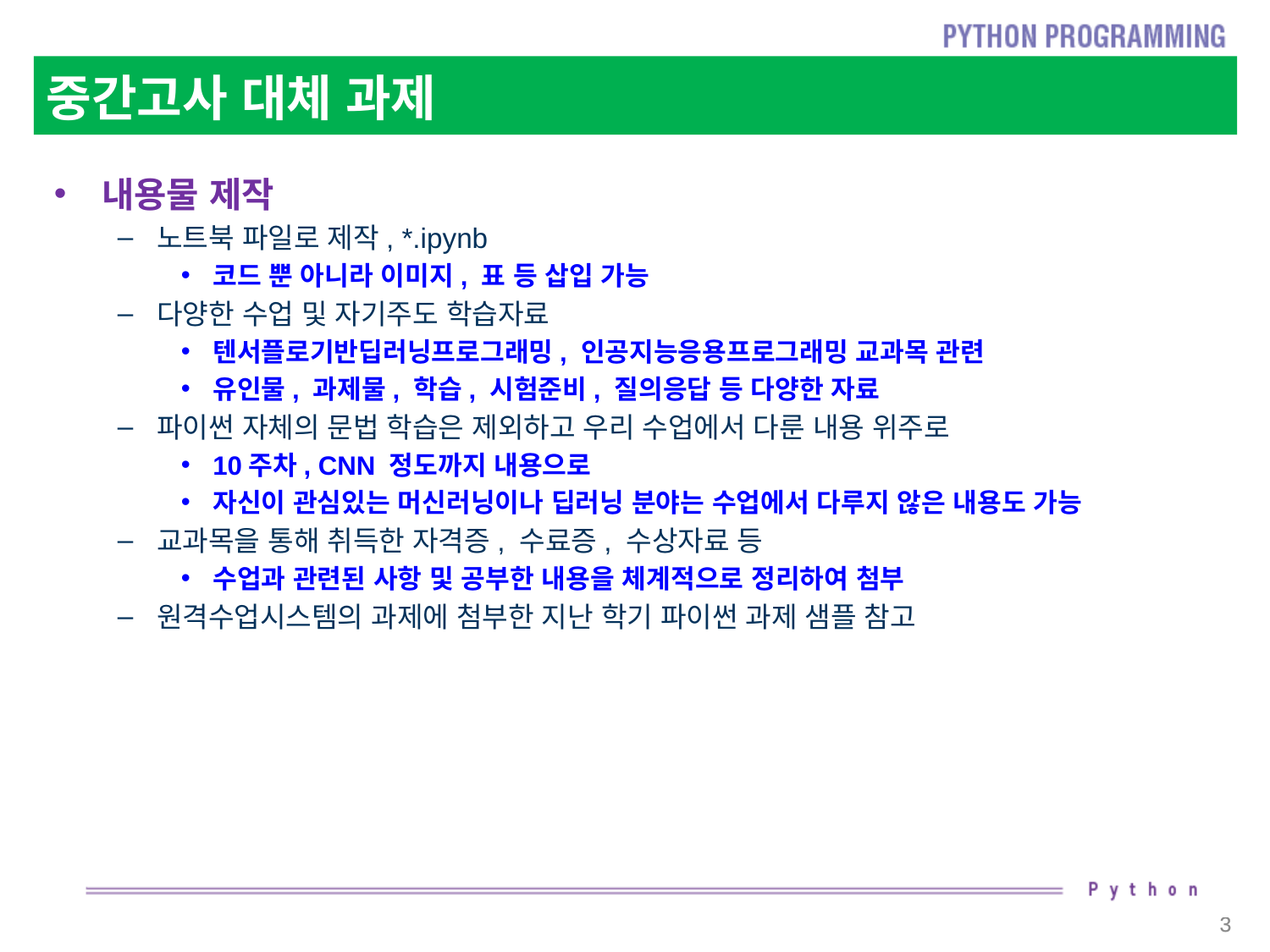

# 중간고사 대체 과제
내용물 제작
노트북 파일로 제작, *.ipynb
코드 뿐 아니라 이미지, 표 등 삽입 가능
다양한 수업 및 자기주도 학습자료
텐서플로기반딥러닝프로그래밍, 인공지능응용프로그래밍 교과목 관련
유인물, 과제물, 학습, 시험준비, 질의응답 등 다양한 자료
파이썬 자체의 문법 학습은 제외하고 우리 수업에서 다룬 내용 위주로
10주차, CNN 정도까지 내용으로
자신이 관심있는 머신러닝이나 딥러닝 분야는 수업에서 다루지 않은 내용도 가능
교과목을 통해 취득한 자격증, 수료증, 수상자료 등
수업과 관련된 사항 및 공부한 내용을 체계적으로 정리하여 첨부
원격수업시스템의 과제에 첨부한 지난 학기 파이썬 과제 샘플 참고
3